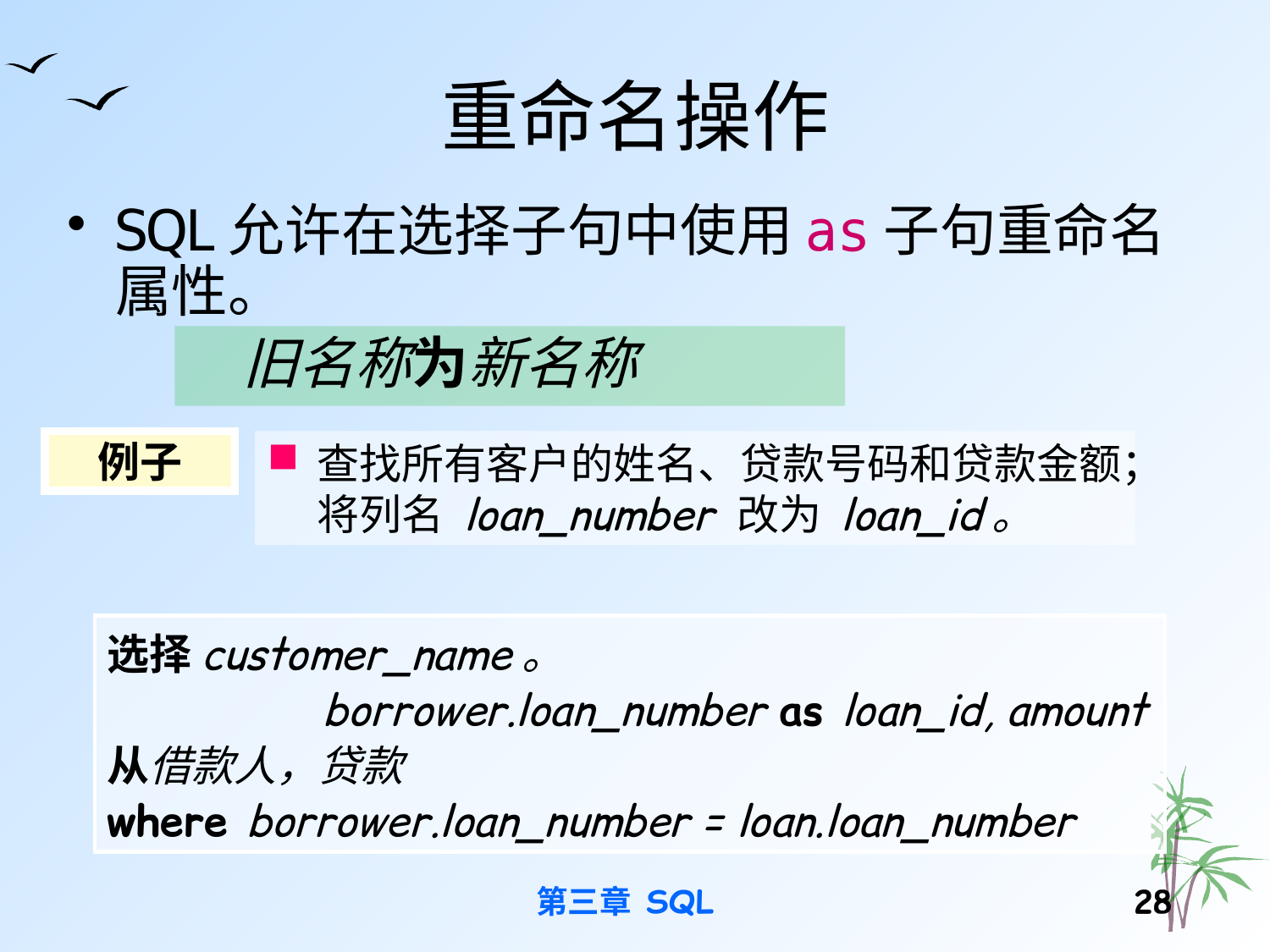

# 重命名操作
SQL允许在选择子句中使用as子句重命名属性。
		旧名称为新名称

例子
查找所有客户的姓名、贷款号码和贷款金额；将列名 loan_number 改为 loan_id。
选择customer_name。
                 borrower.loan_number as loan_id, amount
从借款人，贷款
where borrower.loan_number = loan.loan_number
第三章 SQL
28